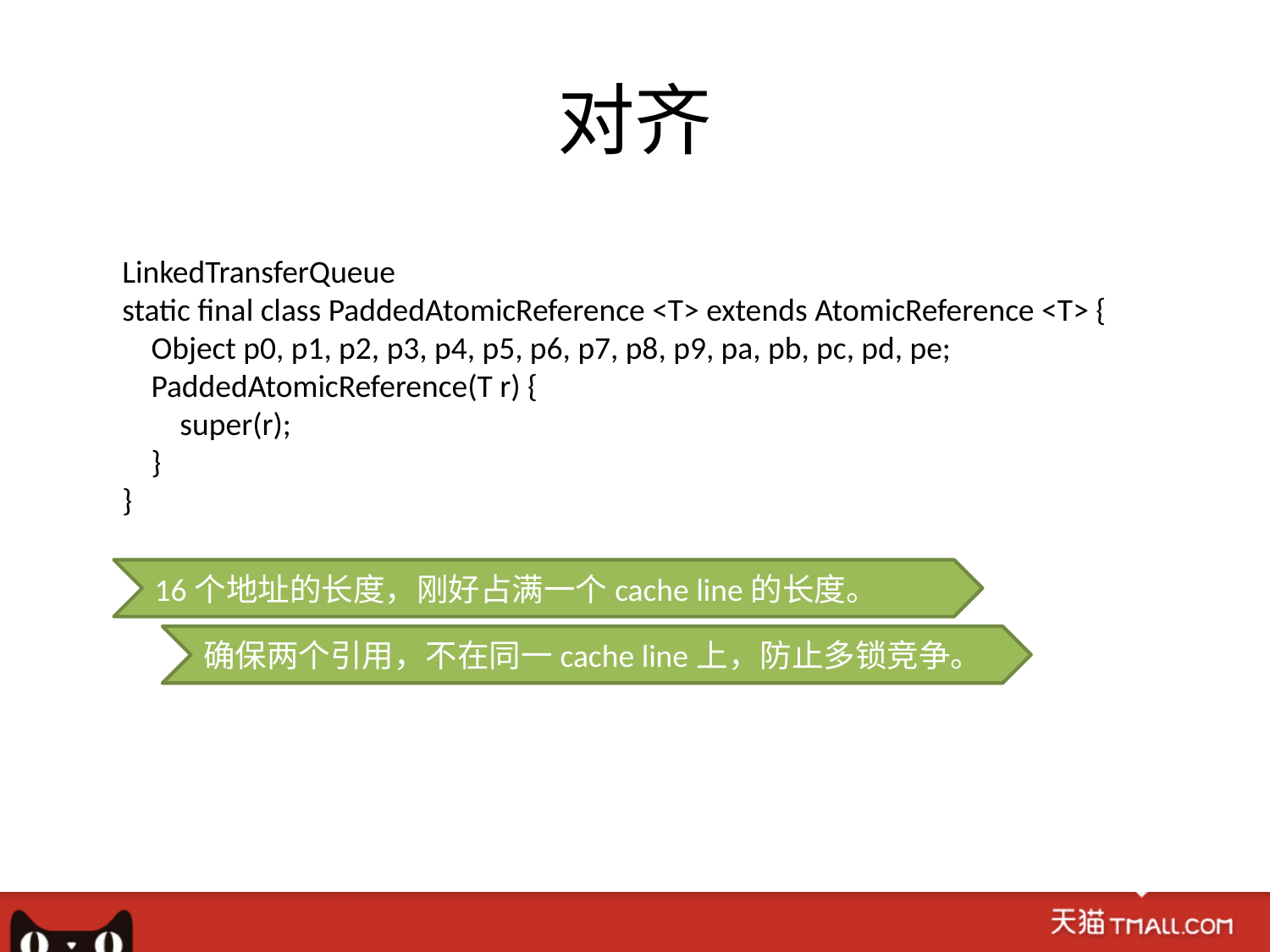

# 对齐
LinkedTransferQueue
static final class PaddedAtomicReference <T> extends AtomicReference <T> {
    Object p0, p1, p2, p3, p4, p5, p6, p7, p8, p9, pa, pb, pc, pd, pe;
    PaddedAtomicReference(T r) {
        super(r);
    }
}
16个地址的长度，刚好占满一个cache line的长度。
确保两个引用，不在同一cache line上，防止多锁竞争。